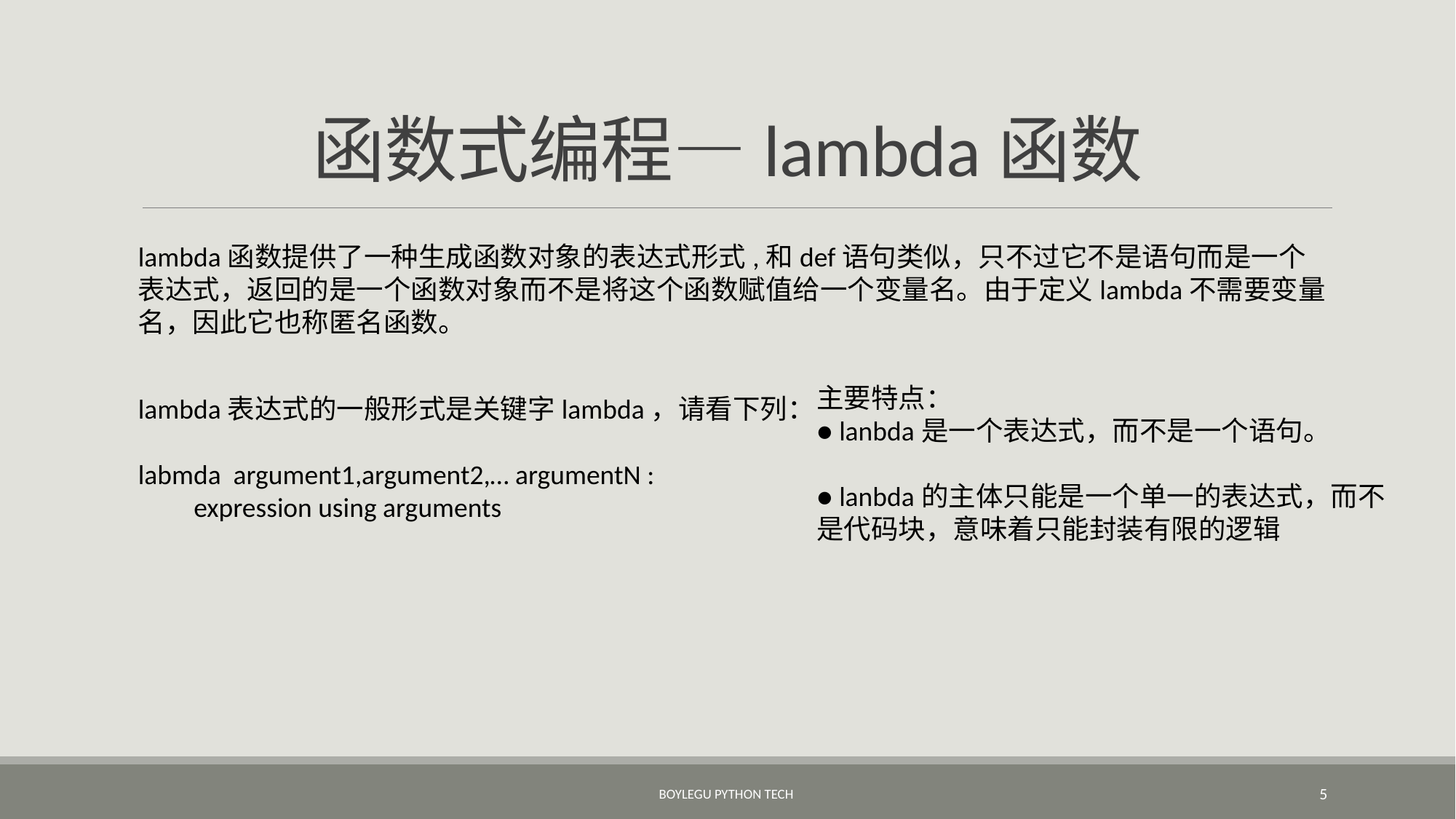

# 函数式编程—lambda函数
lambda函数提供了一种生成函数对象的表达式形式,和def语句类似，只不过它不是语句而是一个表达式，返回的是一个函数对象而不是将这个函数赋值给一个变量名。由于定义lambda不需要变量名，因此它也称匿名函数。
主要特点：
● lanbda是一个表达式，而不是一个语句。

● lanbda的主体只能是一个单一的表达式，而不是代码块，意味着只能封装有限的逻辑
lambda表达式的一般形式是关键字lambda，请看下列：

labmda  argument1,argument2,… argumentN :
         expression using arguments
BoyleGu Python Tech
5